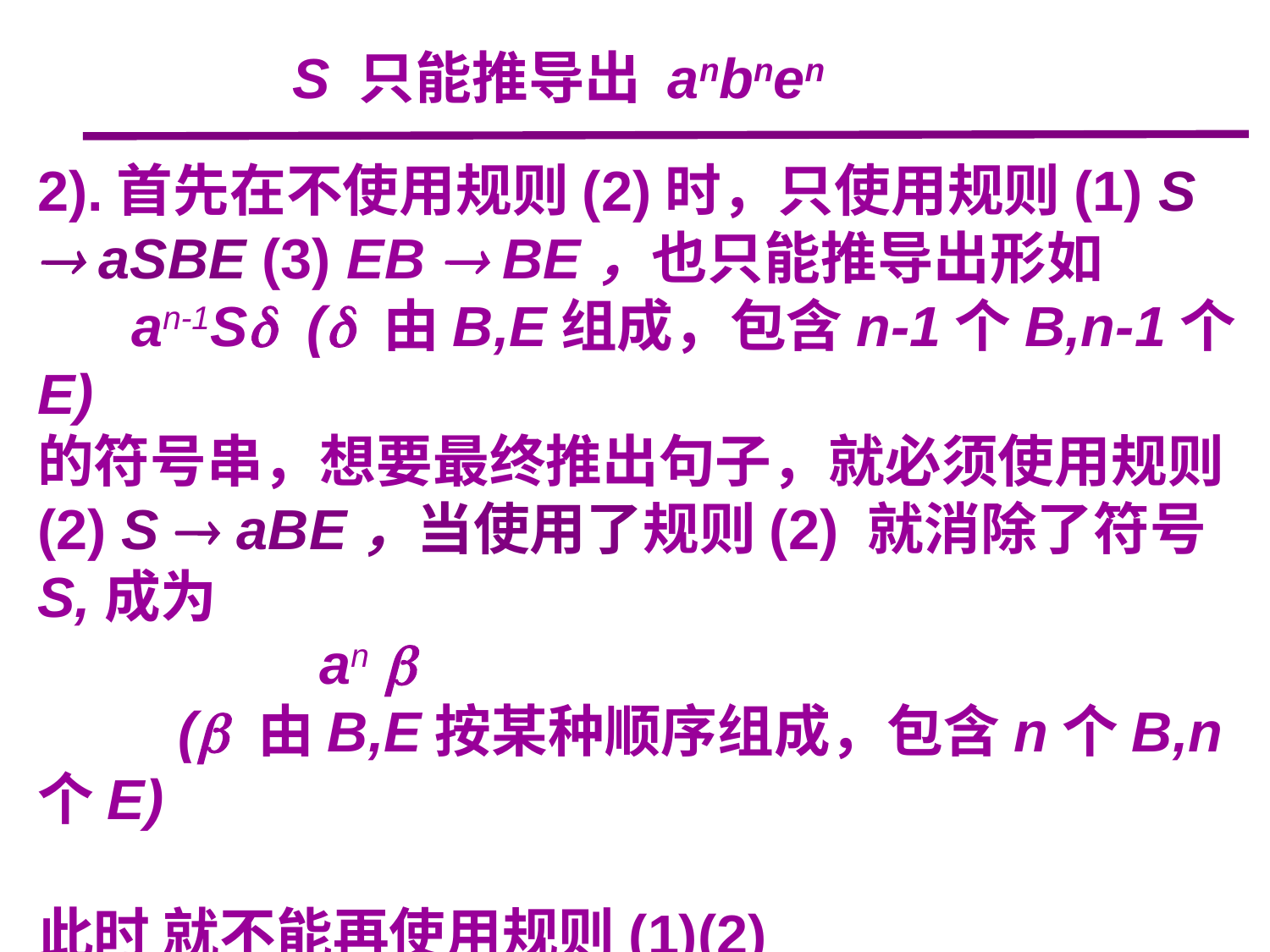

S 只能推导出 anbnen
2).首先在不使用规则(2)时，只使用规则(1) S → aSBE (3) EB → BE，也只能推导出形如
      an-1Sδ  (δ 由B,E组成，包含n-1个B,n-1个E)
的符号串，想要最终推出句子，就必须使用规则(2) S → aBE，当使用了规则(2) 就消除了符号S,成为
                  an β
         (β 由B,E按某种顺序组成，包含n个B,n个E)

此时 就不能再使用规则(1)(2)